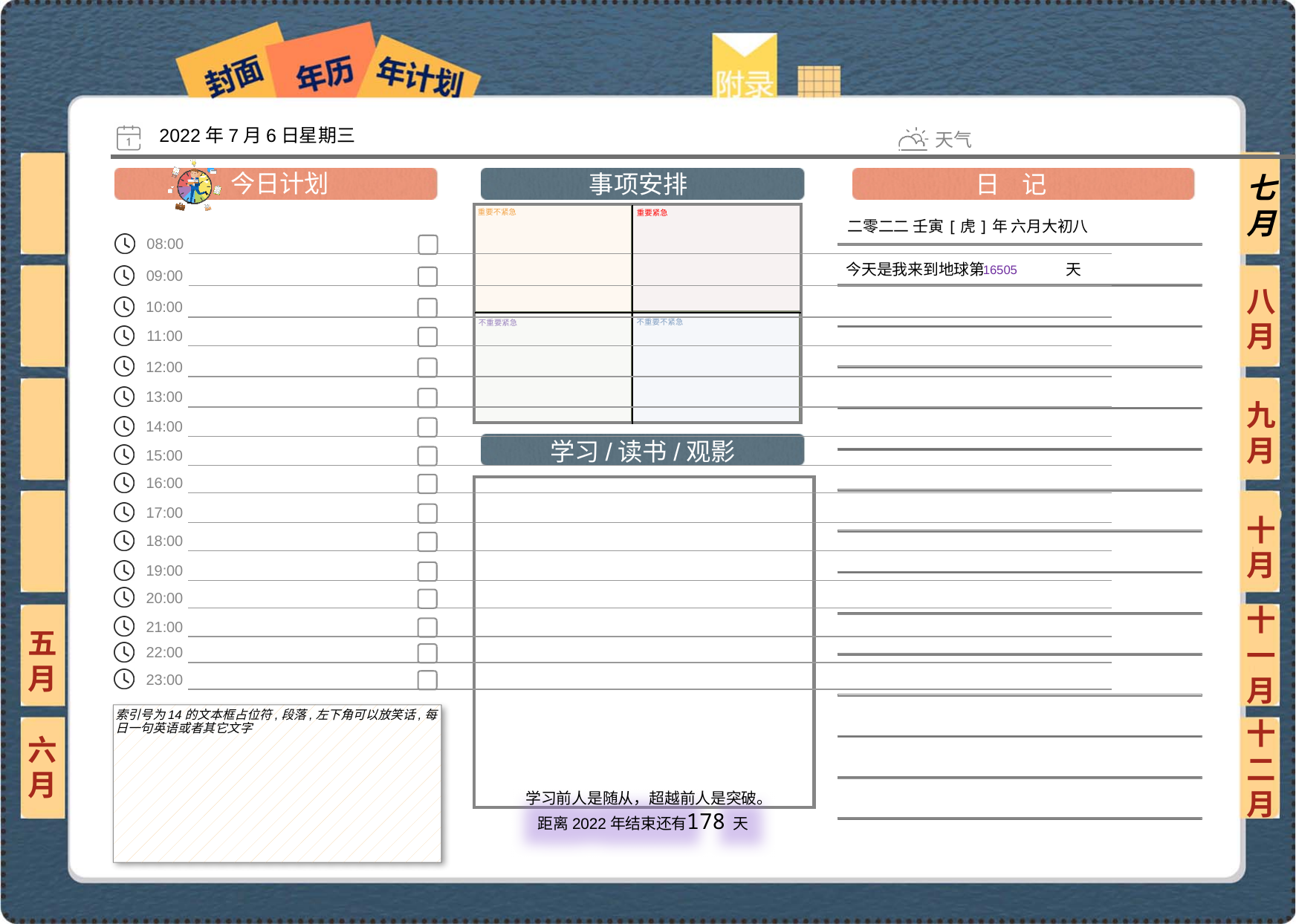

2022年7月6日星期三
七月
二零二二 壬寅[虎]年 六月大初八
16505
八月
九月
十月
十一月
五月
索引号为14的文本框占位符,段落,左下角可以放笑话,每日一句英语或者其它文字
六月
十二月
178
 学习前人是随从，超越前人是突破。